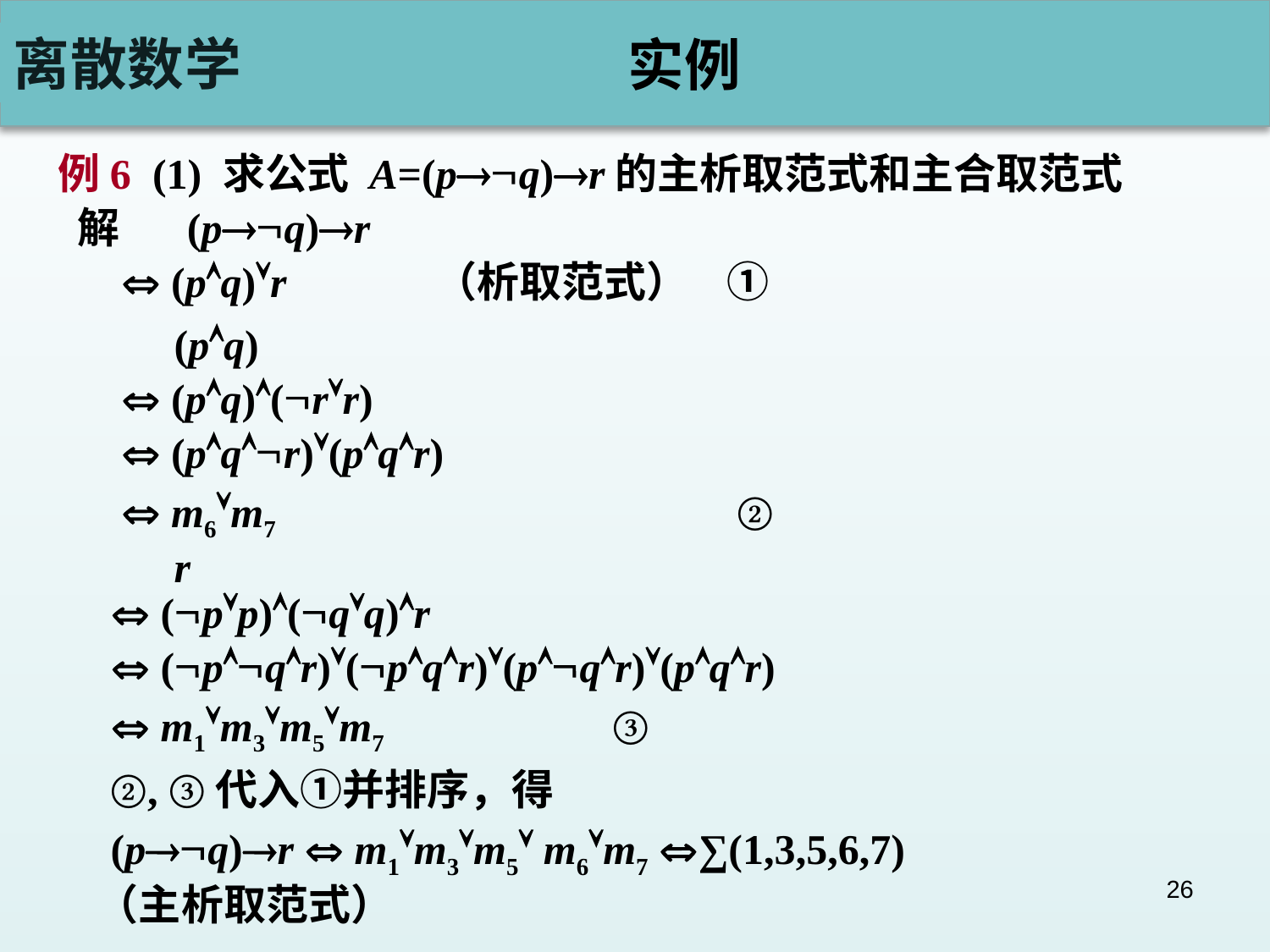

# 实例
例6  (1) 求公式 A=(p→¬q)→r的主析取范式和主合取范式
 解      (p→¬q)→r
      ⇔ (p∧q)∨r             （析取范式）    ①
           (p∧q)
      ⇔ (p∧q)∧(¬r∨r)
      ⇔ (p∧q∧¬r)∨(p∧q∧r)
      ⇔ m6∨m7                                            ②
           r
     ⇔ (¬p∨p)∧(¬q∨q)∧r
     ⇔ (¬p∧¬q∧r)∨(¬p∧q∧r)∨(p∧¬q∧r)∨(p∧q∧r)
     ⇔ m1∨m3∨m5∨m7                      ③
     ②, ③代入①并排序，得
     (p→¬q)→r ⇔ m1∨m3∨m5∨ m6∨m7 ⇔∑(1,3,5,6,7)
   （主析取范式）
26